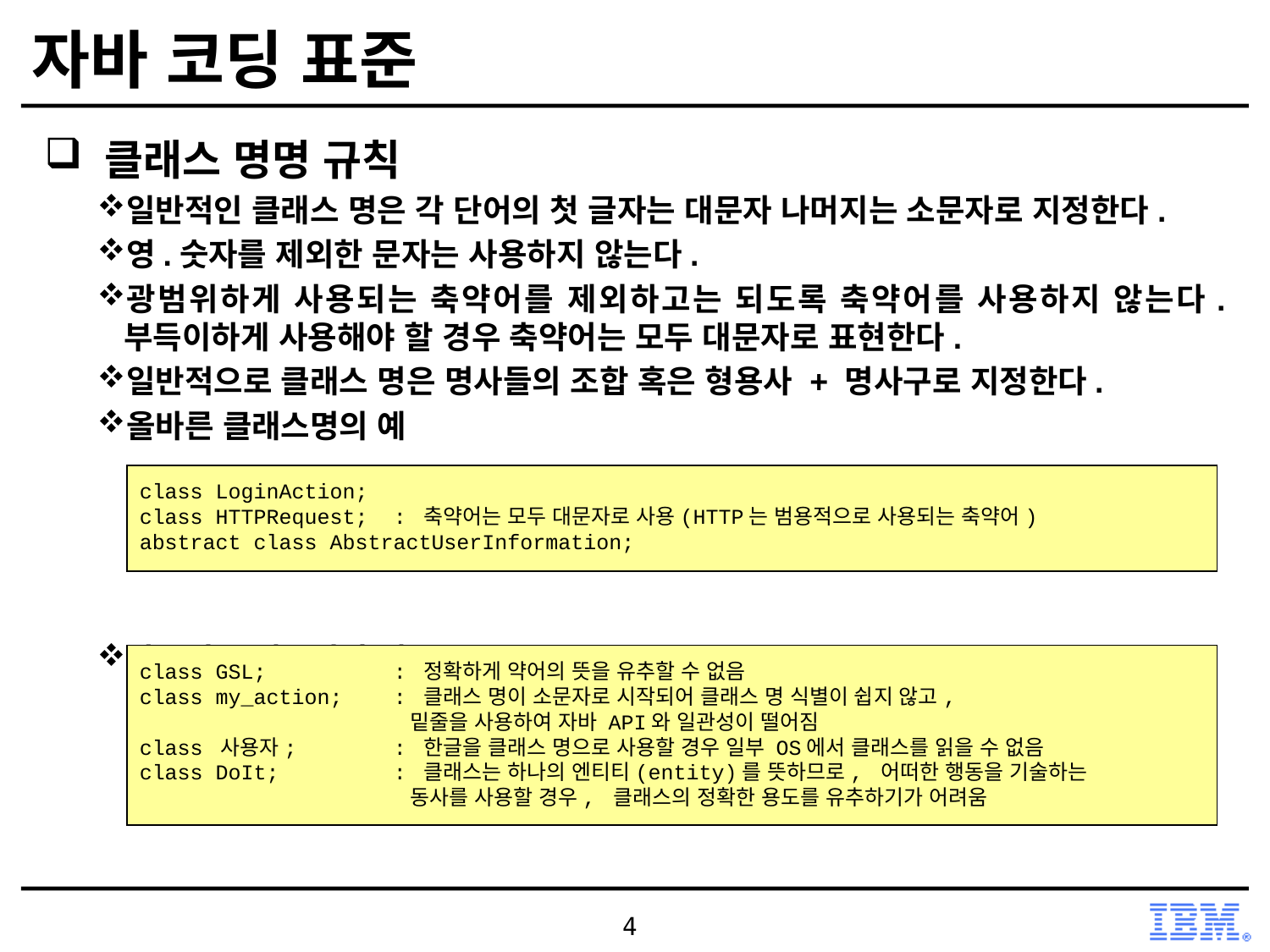

# 자바 코딩 표준
 클래스 명명 규칙
일반적인 클래스 명은 각 단어의 첫 글자는 대문자 나머지는 소문자로 지정한다.
영.숫자를 제외한 문자는 사용하지 않는다.
광범위하게 사용되는 축약어를 제외하고는 되도록 축약어를 사용하지 않는다. 부득이하게 사용해야 할 경우 축약어는 모두 대문자로 표현한다.
일반적으로 클래스 명은 명사들의 조합 혹은 형용사 + 명사구로 지정한다.
올바른 클래스명의 예

잘못된 클래스명의 예

class LoginAction;
class HTTPRequest;	: 축약어는 모두 대문자로 사용(HTTP는 범용적으로 사용되는 축약어)
abstract class AbstractUserInformation;
class GSL;    	: 정확하게 약어의 뜻을 유추할 수 없음
class my_action;	: 클래스 명이 소문자로 시작되어 클래스 명 식별이 쉽지 않고,
		  밑줄을 사용하여 자바 API와 일관성이 떨어짐
class 사용자;	: 한글을 클래스 명으로 사용할 경우 일부 OS에서 클래스를 읽을 수 없음
class DoIt;	: 클래스는 하나의 엔티티(entity)를 뜻하므로, 어떠한 행동을 기술하는
		  동사를 사용할 경우, 클래스의 정확한 용도를 유추하기가 어려움
4